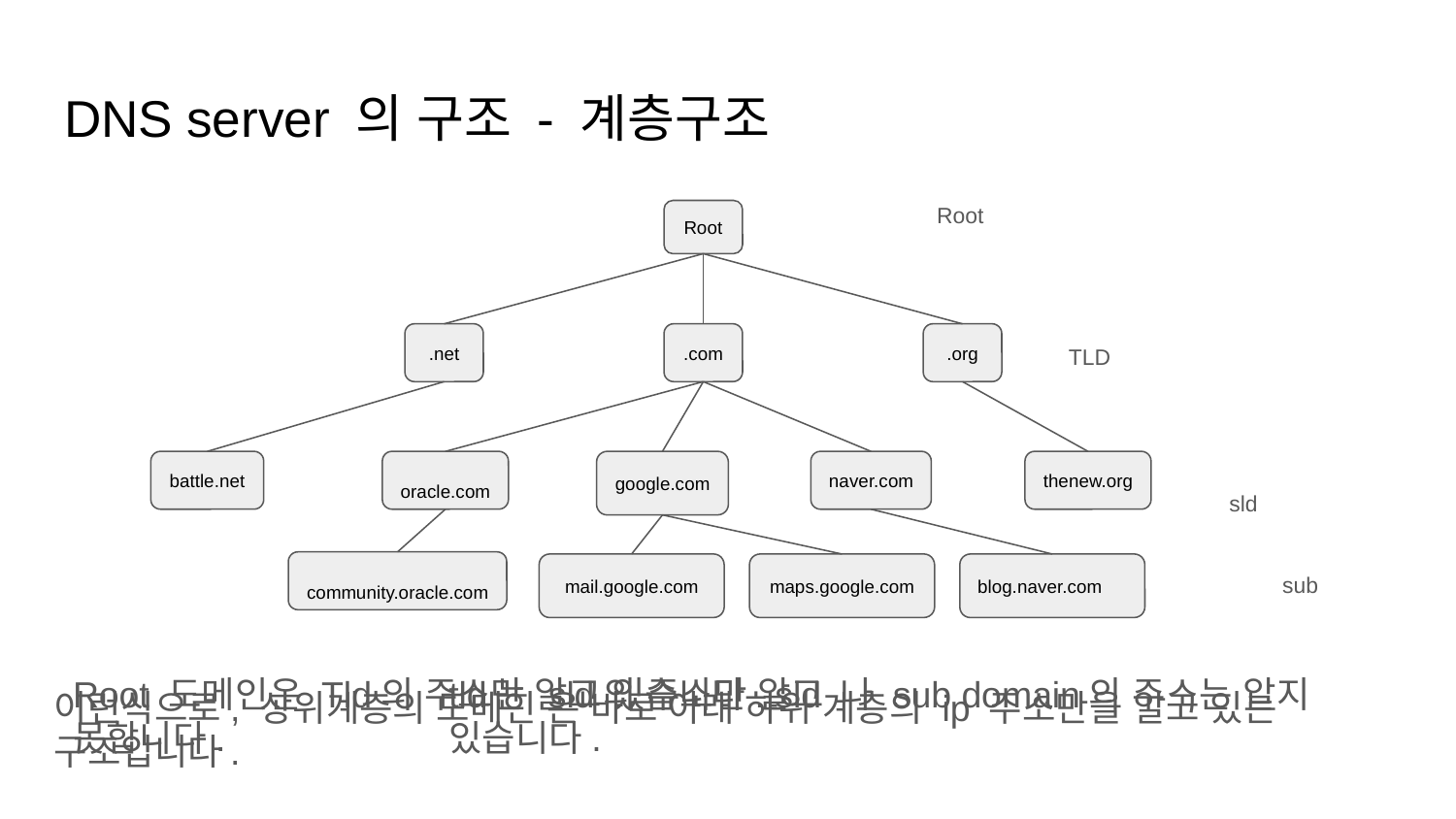

# DNS server 의 구조 - 계층구조

Root
Root
.com
.net
.org
TLD
battle.net
   oracle.com
google.com
naver.com
thenew.org
sld
 community.oracle.com
mail.google.com
maps.google.com
blog.naver.com
sub
Root 도메인은 Tld의 주소만 알고 있습니다. sld 나 sub domain의 주소는 알지 못합니다.
tld는 sld의 주소만 알고 있습니다.
이런식으로, 상위계층의 도메인 은 바로 아래 하위 계층의 ip 주소만을 알고 있는 구조입니다.